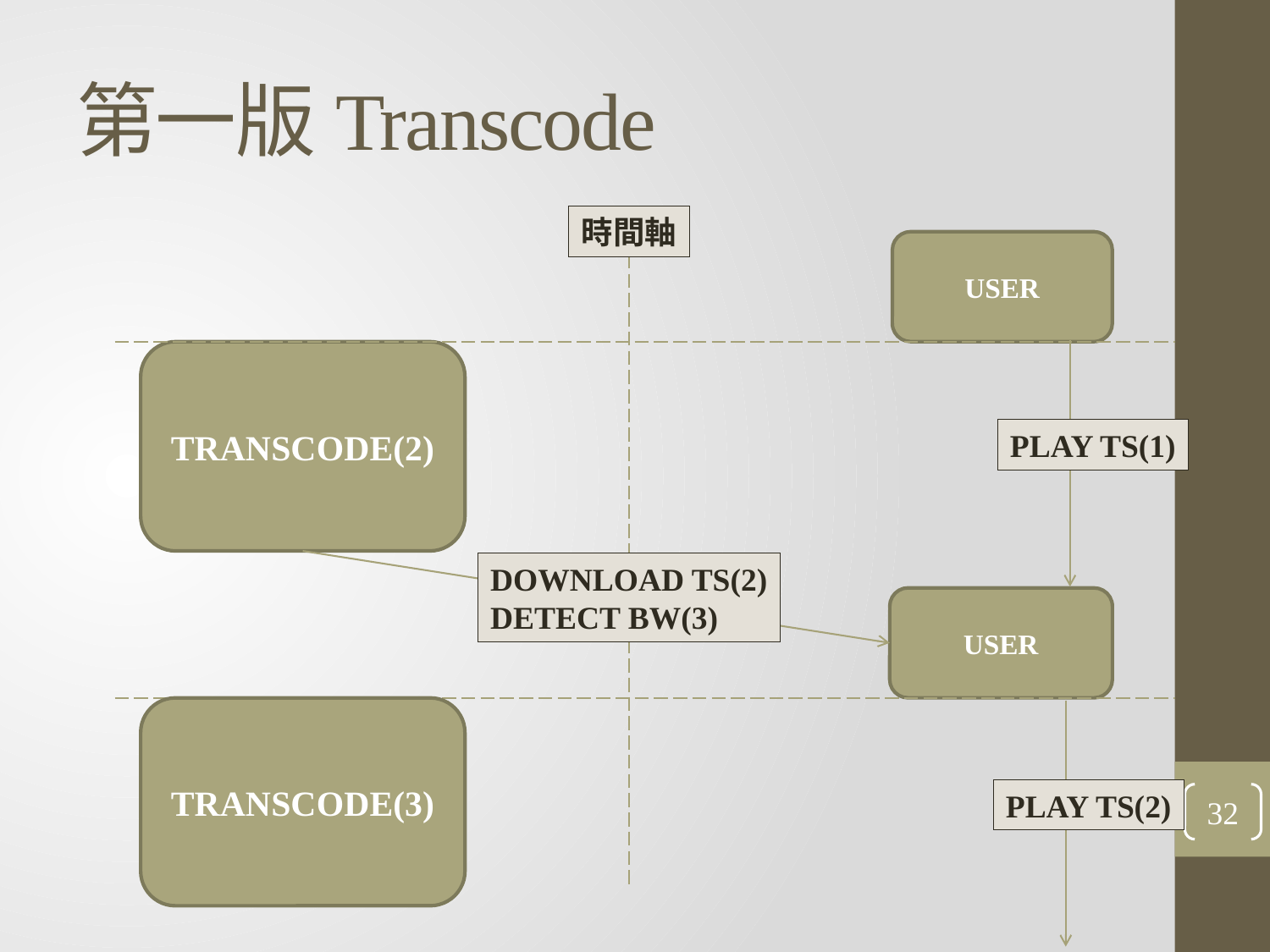

# 第一版Transcode
時間軸
USER
PLAY TS(1)
TRANSCODE(2)
DOWNLOAD TS(2)
DETECT BW(3)
USER
TRANSCODE(3)
PLAY TS(2)
32